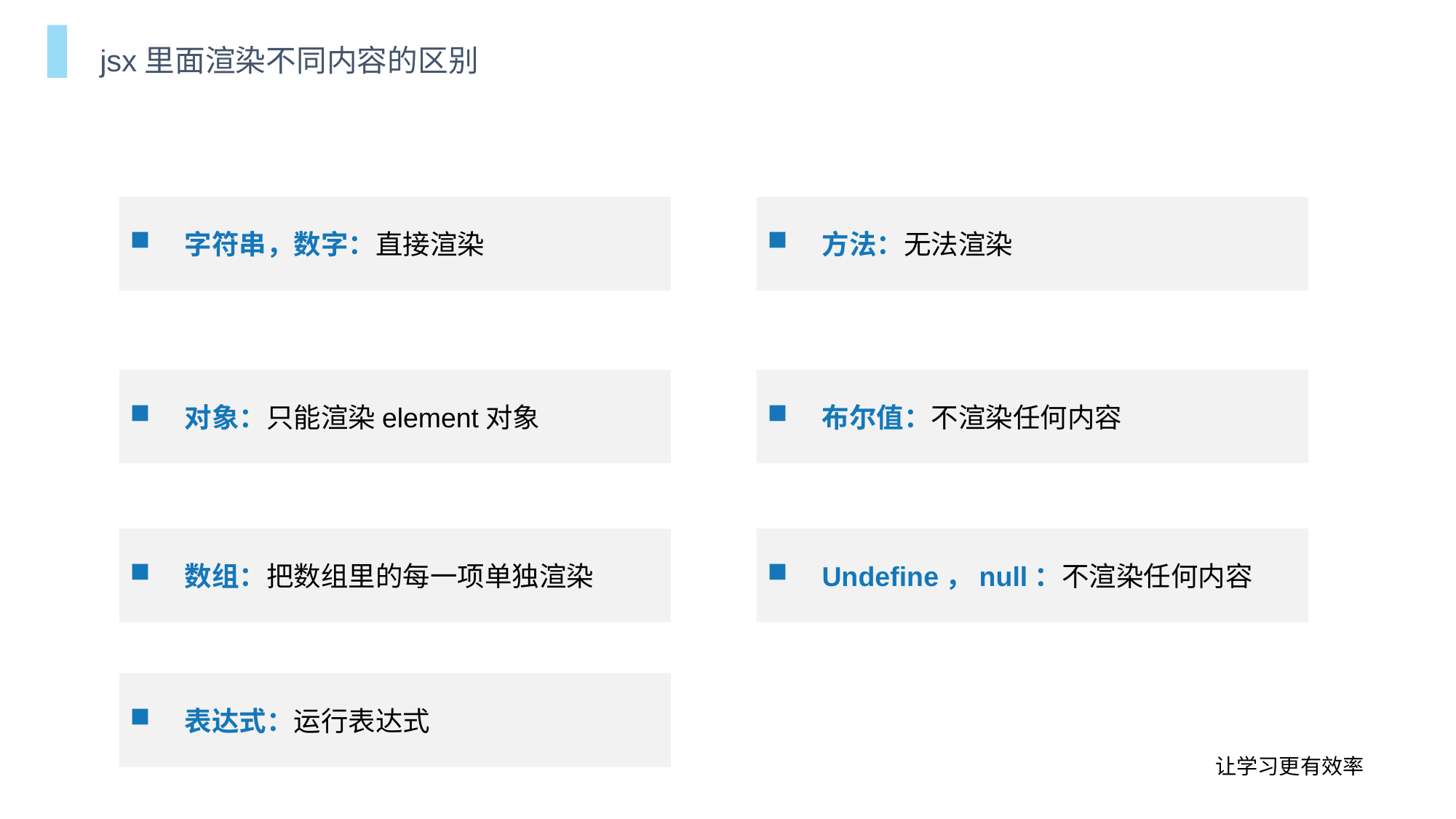

jsx里面渲染不同内容的区别

字符串，数字：直接渲染
方法：无法渲染
对象：只能渲染element对象
布尔值：不渲染任何内容
数组：把数组里的每一项单独渲染
Undefine，null：不渲染任何内容
表达式：运行表达式